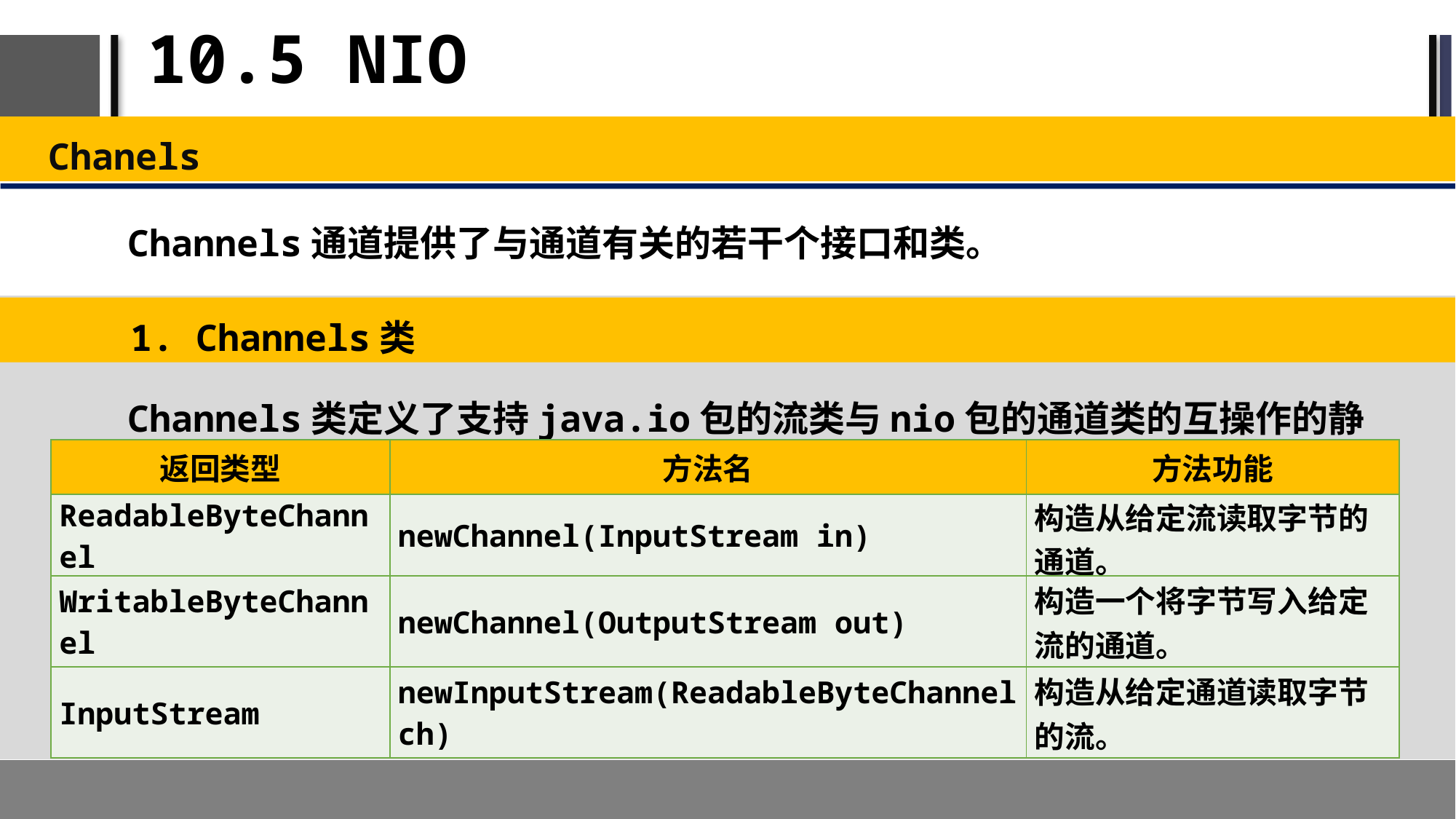

# 10.5 NIO

Chanels

Channels通道提供了与通道有关的若干个接口和类。

1. Channels类
Channels类定义了支持java.io包的流类与nio包的通道类的互操作的静态方法。
| 返回类型 | 方法名 | 方法功能 |
| --- | --- | --- |
| ReadableByteChannel | newChannel(InputStream in) | 构造从给定流读取字节的通道。 |
| WritableByteChannel | newChannel(OutputStream out) | 构造一个将字节写入给定流的通道。 |
| InputStream | newInputStream(ReadableByteChannel ch) | 构造从给定通道读取字节的流。 |